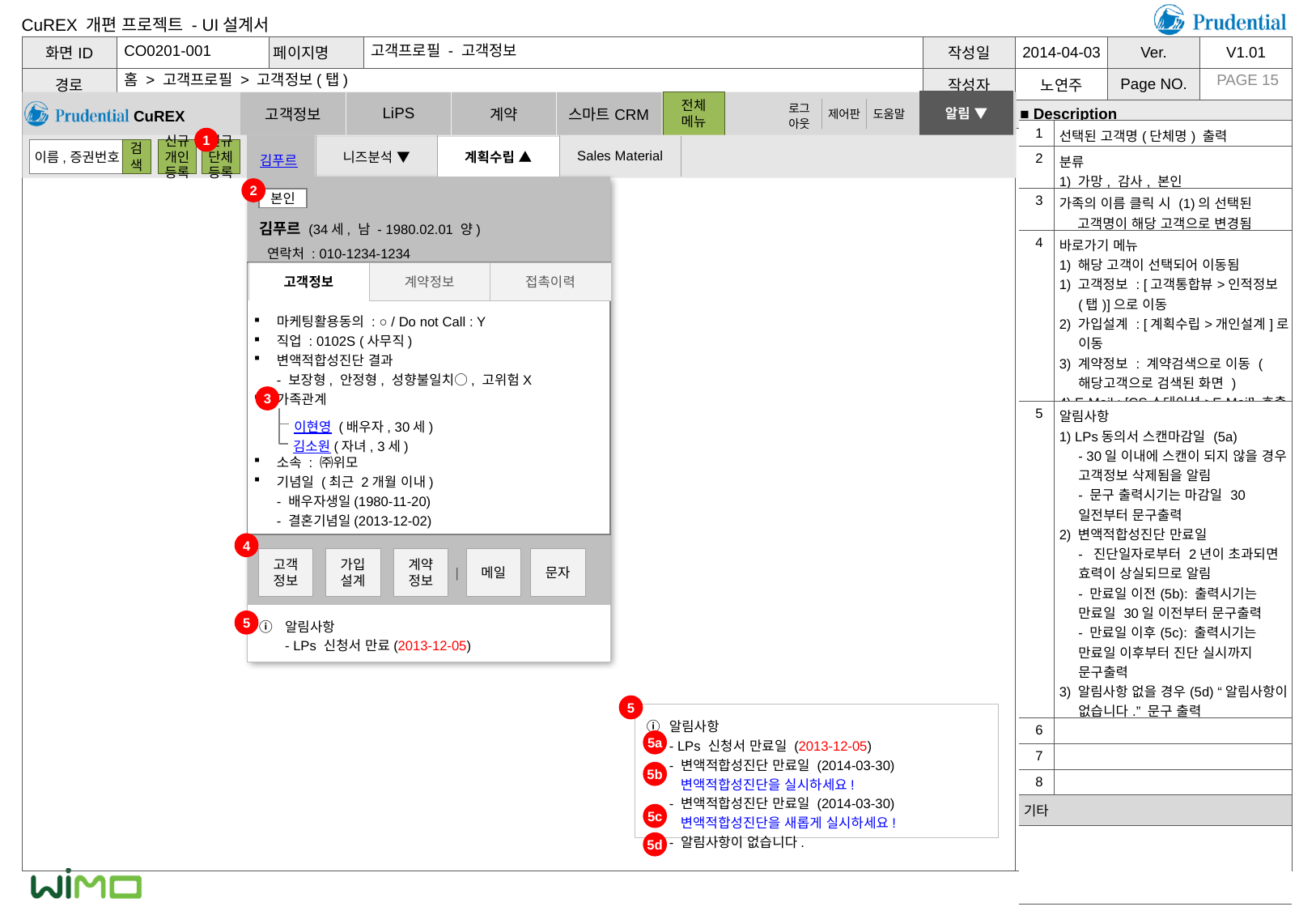

CO0201-001
고객프로필 - 고객정보
홈 > 고객프로필 > 고객정보(탭)
PAGE 15
| 1 | 선택된 고객명(단체명) 출력 |
| --- | --- |
| 2 | 분류 1) 가망, 감사, 본인 |
| 3 | 가족의 이름 클릭 시 (1)의 선택된 고객명이 해당 고객으로 변경됨 |
| 4 | 바로가기 메뉴 1) 해당 고객이 선택되어 이동됨 1) 고객정보 : [고객통합뷰>인적정보(탭)]으로 이동 2) 가입설계 : [계획수립>개인설계]로 이동 3) 계약정보 : 계약검색으로 이동 (해당고객으로 검색된 화면 ) 4) E-Mail : [CS스테이션>E-Mail] 호출 5) SMS : [CS스테이션>SMS]호출 |
| 5 | 알림사항 1) LPs동의서 스캔마감일 (5a) - 30일 이내에 스캔이 되지 않을 경우 고객정보 삭제됨을 알림 - 문구 출력시기는 마감일 30일전부터 문구출력 2) 변액적합성진단 만료일 - 진단일자로부터 2년이 초과되면 효력이 상실되므로 알림 - 만료일 이전(5b): 출력시기는 만료일 30일 이전부터 문구출력 - 만료일 이후(5c): 출력시기는 만료일 이후부터 진단 실시까지 문구출력 3) 알림사항 없을 경우(5d) “알림사항이 없습니다.” 문구 출력 \* 디자인 작업 시 2개 문구가 같이 출력될 수 있으므로 고려해서 작업해주세요. |
| 6 |  |
| 7 |  |
| 8 |  |
| 기타 |  |
|  |  |
1

| 니즈분석 ▼ | 계획수립 ▲ | Sales Material |
| --- | --- | --- |
김푸르

2
본인
김푸르 (34세, 남 - 1980.02.01 양)
연락처 : 010-1234-1234

| 고객정보 | 계약정보 | 접촉이력 |
| --- | --- | --- |
마케팅활용동의 : ○ / Do not Call : Y
직업 : 0102S (사무직)
변액적합성진단 결과
- 보장형, 안정형, 성향불일치○, 고위험X
가족관계

소속 : ㈜위모
기념일 (최근 2개월 이내)
- 배우자생일(1980-11-20)
- 결혼기념일(2013-12-02)
3
이현영 (배우자, 30세)
김소원(자녀, 3세)
4
고객정보
가입설계
계약정보
메일
문자
|
ⓘ
알림사항
- LPs 신청서 만료(2013-12-05)
5
5
ⓘ
알림사항
- LPs 신청서 만료일 (2013-12-05)
- 변액적합성진단 만료일 (2014-03-30)
변액적합성진단을 실시하세요!
- 변액적합성진단 만료일 (2014-03-30)
변액적합성진단을 새롭게 실시하세요!
- 알림사항이 없습니다.
5a
5b
5c
5d